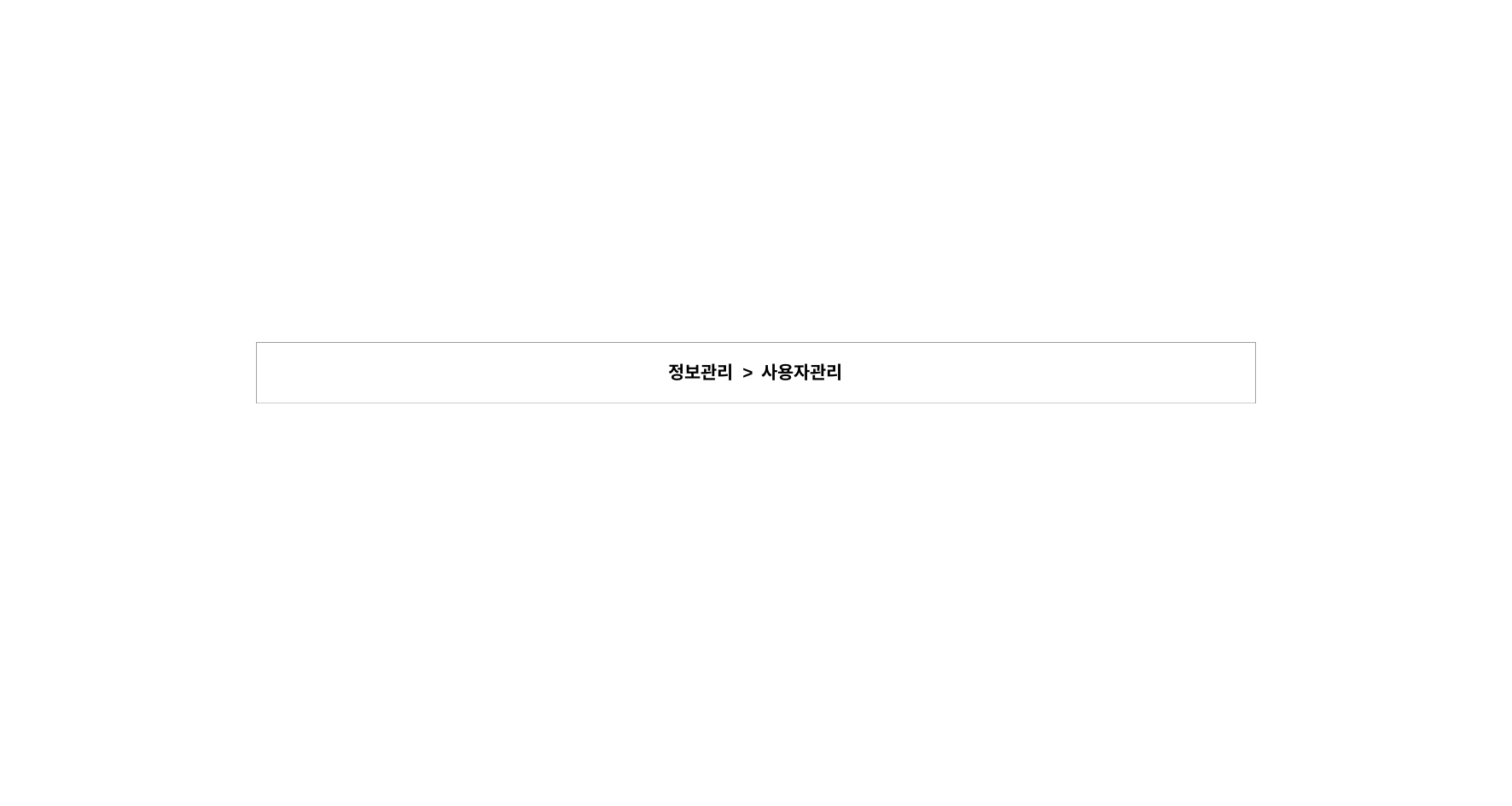

| 정보관리 > 사용자관리 |
| --- |